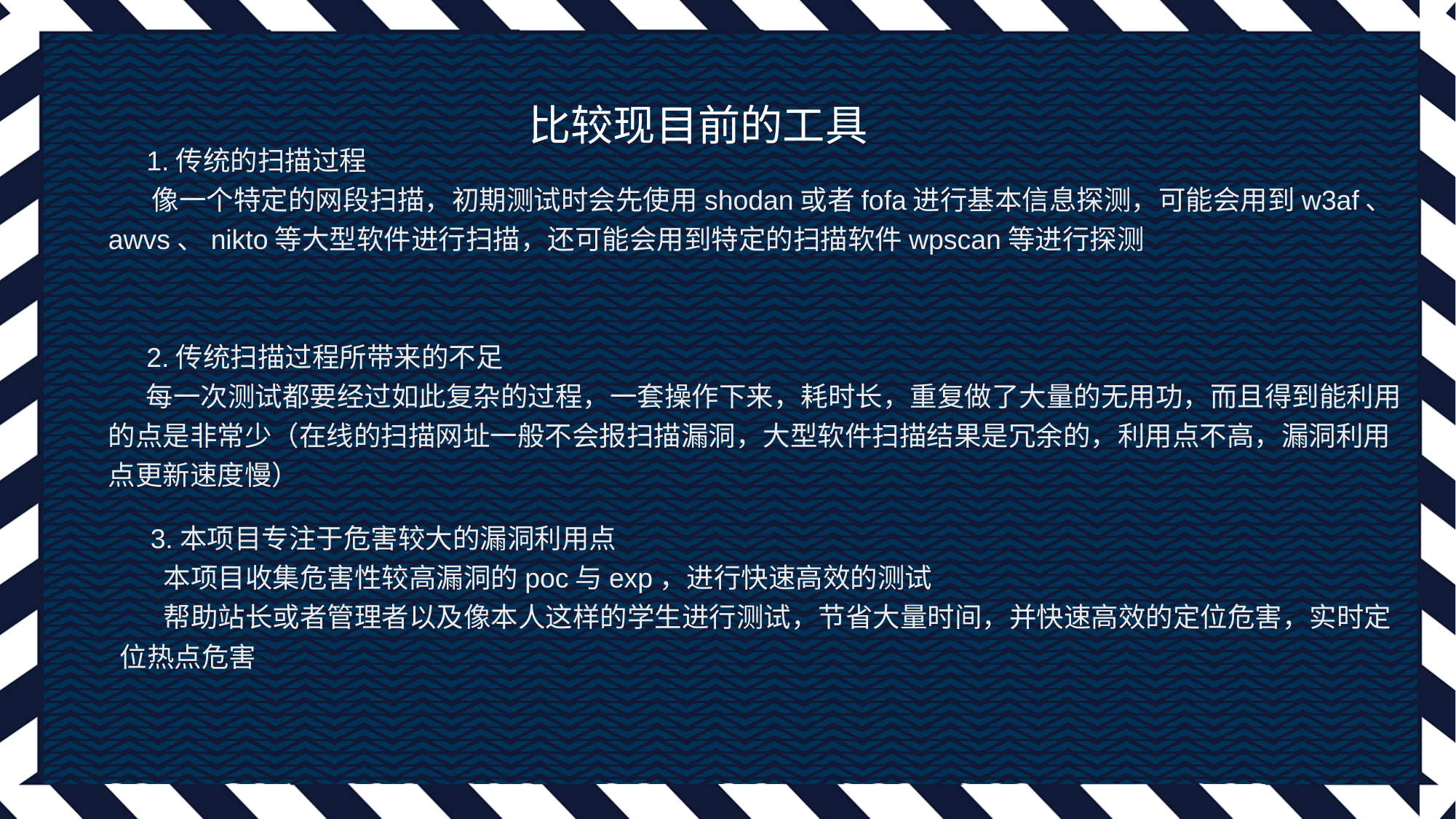

比较现目前的工具
     1.传统的扫描过程
      像一个特定的网段扫描，初期测试时会先使用shodan或者fofa进行基本信息探测，可能会用到w3af、
awvs、nikto等大型软件进行扫描，还可能会用到特定的扫描软件wpscan等进行探测

     2.传统扫描过程所带来的不足
     每一次测试都要经过如此复杂的过程，一套操作下来，耗时长，重复做了大量的无用功，而且得到能利用
的点是非常少（在线的扫描网址一般不会报扫描漏洞，大型软件扫描结果是冗余的，利用点不高，漏洞利用
点更新速度慢）

    3.本项目专注于危害较大的漏洞利用点
      本项目收集危害性较高漏洞的poc与exp，进行快速高效的测试
      帮助站长或者管理者以及像本人这样的学生进行测试，节省大量时间，并快速高效的定位危害，实时定
位热点危害